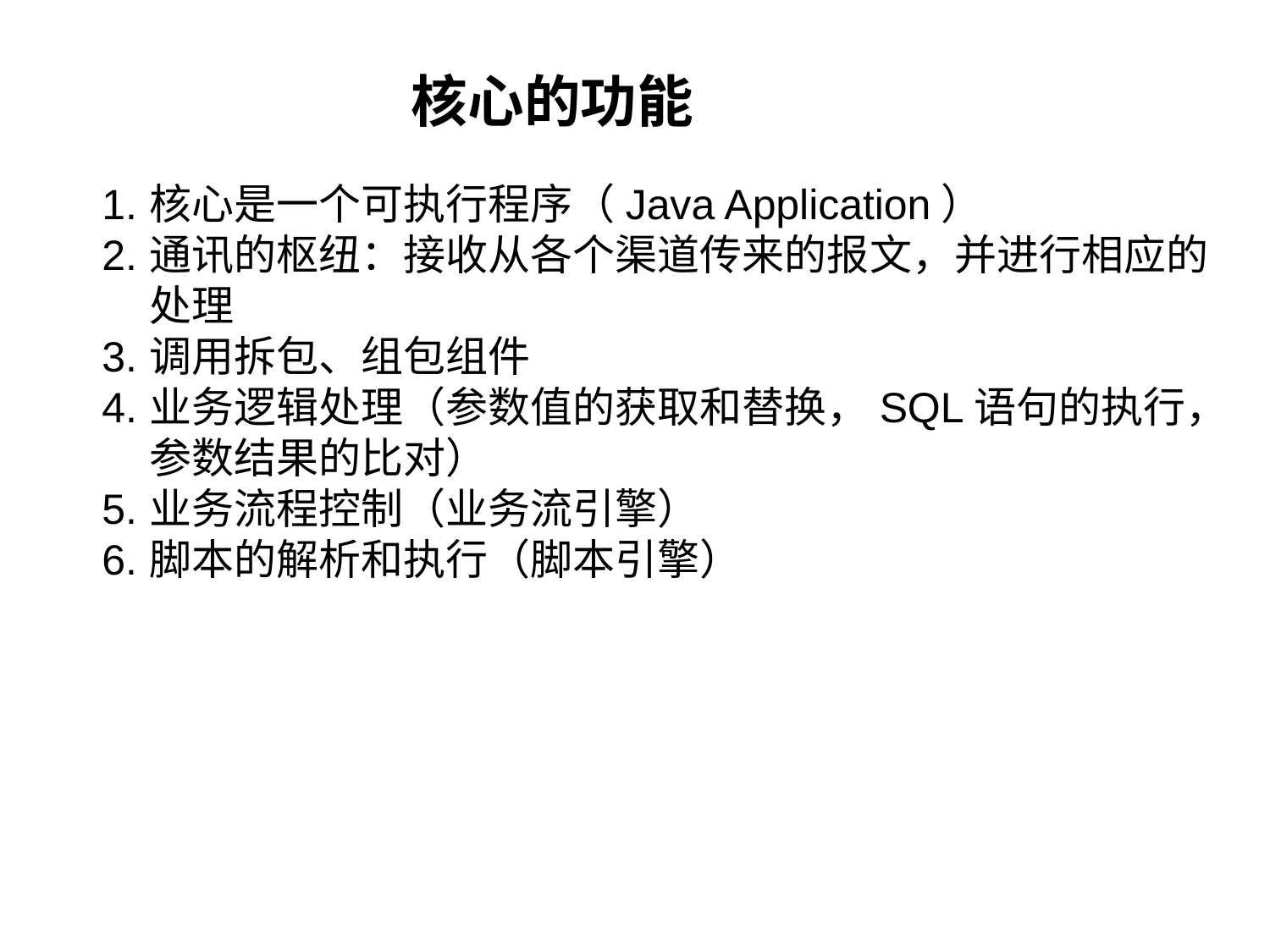

核心的功能
核心是一个可执行程序（Java Application）
通讯的枢纽：接收从各个渠道传来的报文，并进行相应的处理
调用拆包、组包组件
业务逻辑处理（参数值的获取和替换，SQL语句的执行，参数结果的比对）
业务流程控制（业务流引擎）
脚本的解析和执行（脚本引擎）